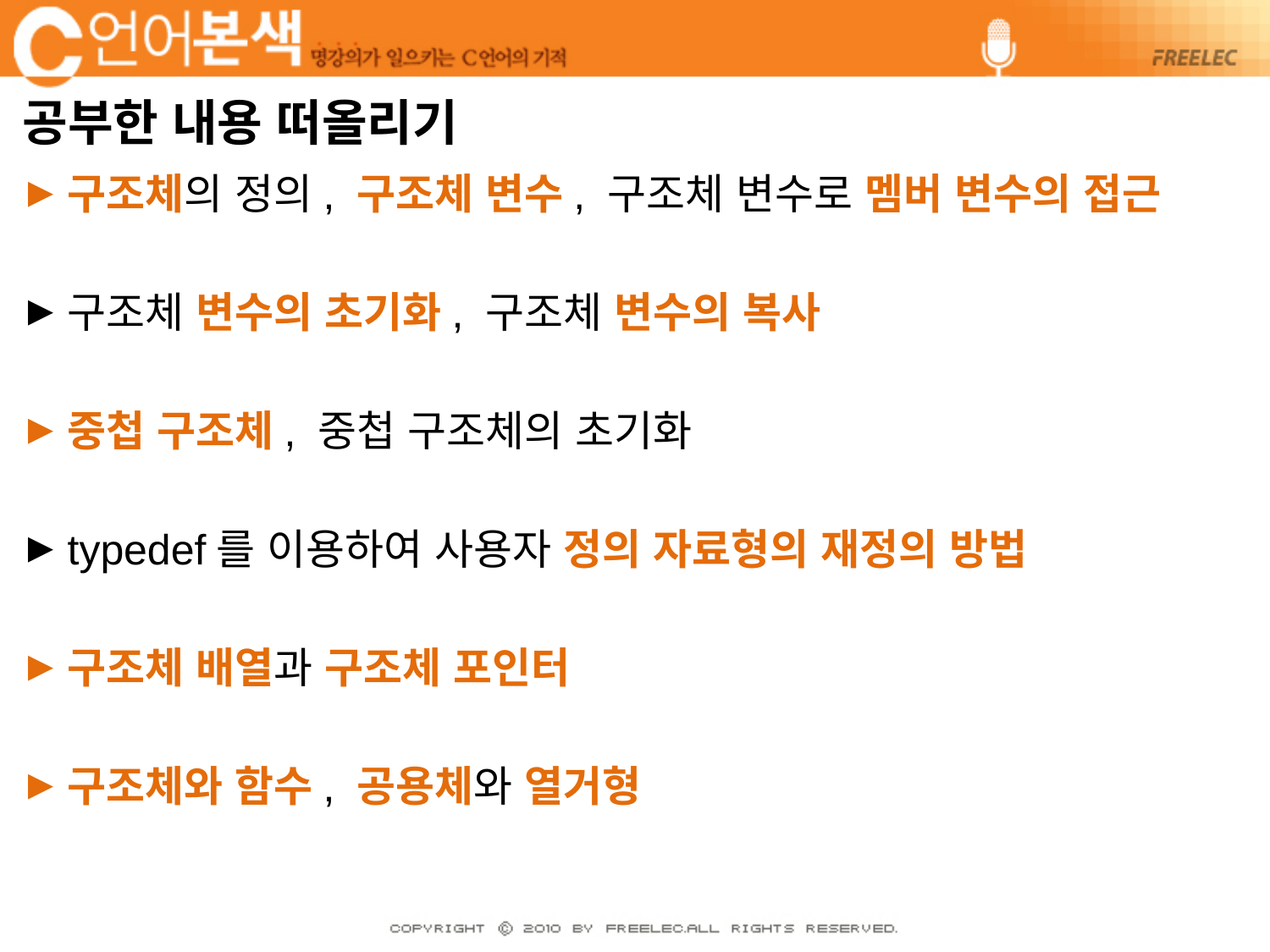

# 공부한 내용 떠올리기
구조체의 정의, 구조체 변수, 구조체 변수로 멤버 변수의 접근

구조체 변수의 초기화, 구조체 변수의 복사

중첩 구조체, 중첩 구조체의 초기화

typedef를 이용하여 사용자 정의 자료형의 재정의 방법

구조체 배열과 구조체 포인터

구조체와 함수, 공용체와 열거형